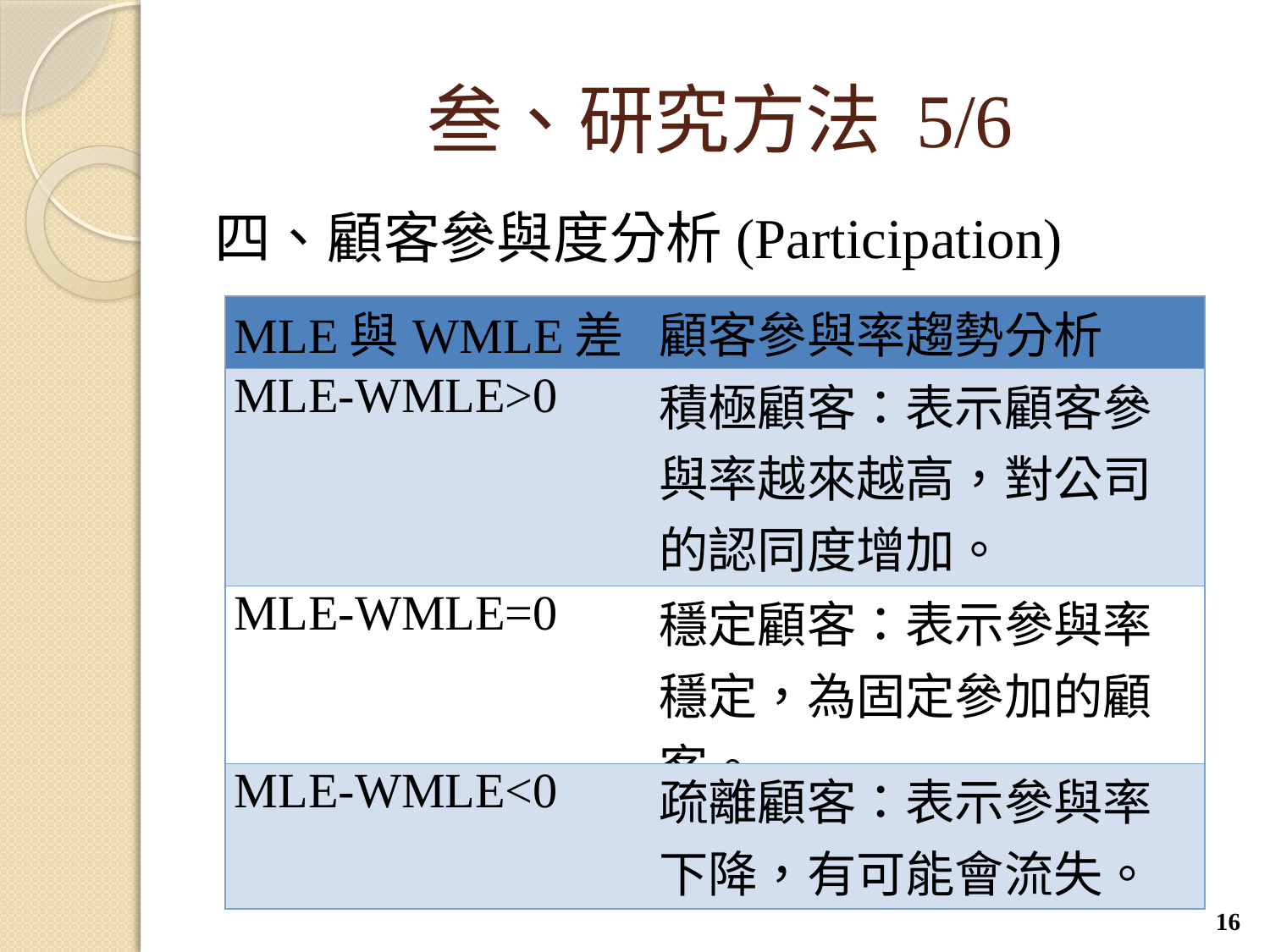

# 叁、研究方法 5/6
四、顧客參與度分析(Participation)
| MLE與WMLE差 | 顧客參與率趨勢分析 |
| --- | --- |
| MLE-WMLE>0 | 積極顧客：表示顧客參與率越來越高，對公司的認同度增加。 |
| MLE-WMLE=0 | 穩定顧客：表示參與率穩定，為固定參加的顧客。 |
| MLE-WMLE<0 | 疏離顧客：表示參與率下降，有可能會流失。 |
16